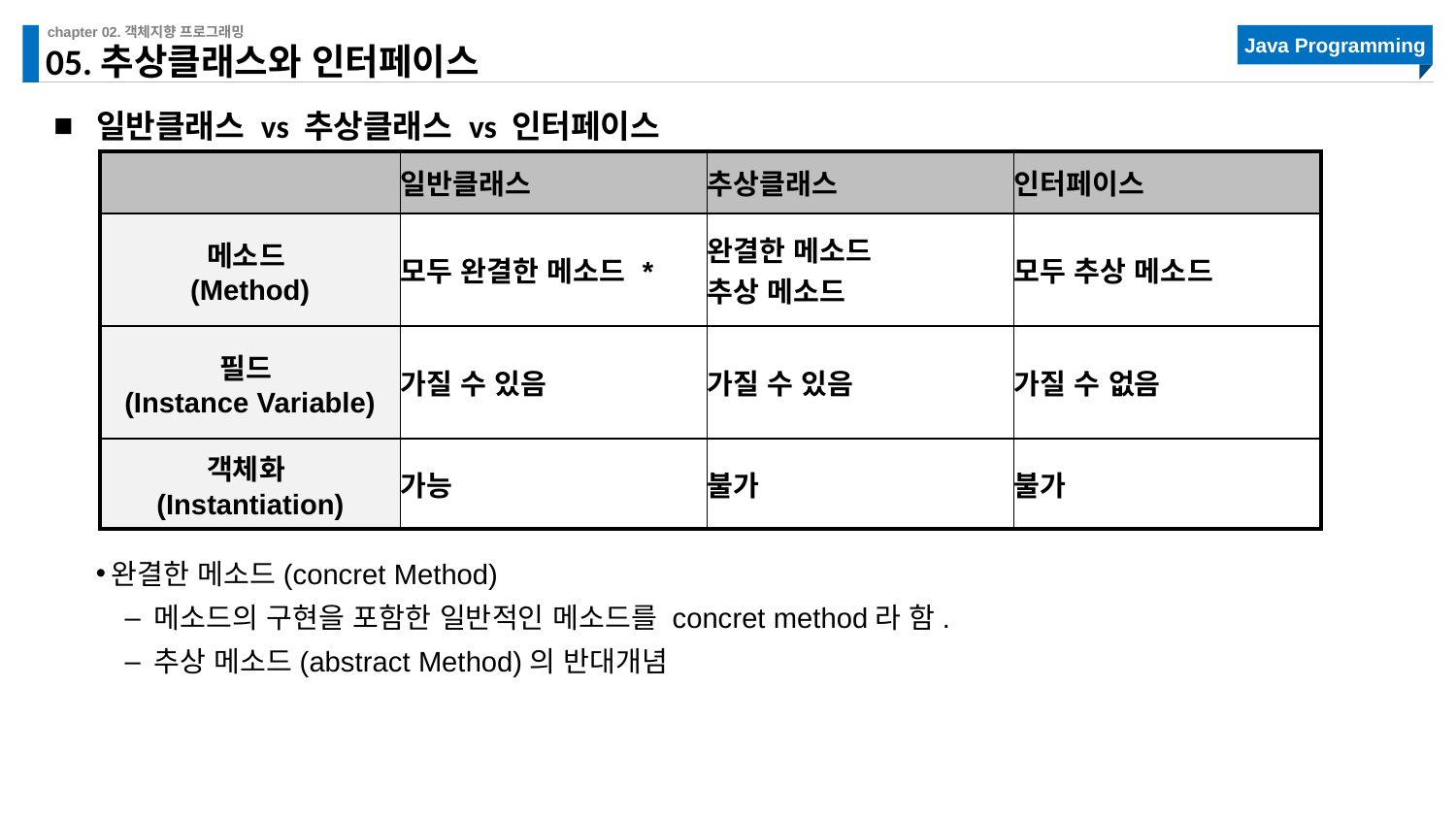

# 05.추상클래스와 인터페이스
일반클래스 vs 추상클래스 vs 인터페이스
|  | 일반클래스 | 추상클래스 | 인터페이스 |
| --- | --- | --- | --- |
| 메소드 (Method) | 모두 완결한 메소드 \* | 완결한 메소드 추상 메소드 | 모두 추상 메소드 |
| 필드 (Instance Variable) | 가질 수 있음 | 가질 수 있음 | 가질 수 없음 |
| 객체화 (Instantiation) | 가능 | 불가 | 불가 |
완결한 메소드(concret Method)
메소드의 구현을 포함한 일반적인 메소드를 concret method라 함.
추상 메소드(abstract Method)의 반대개념